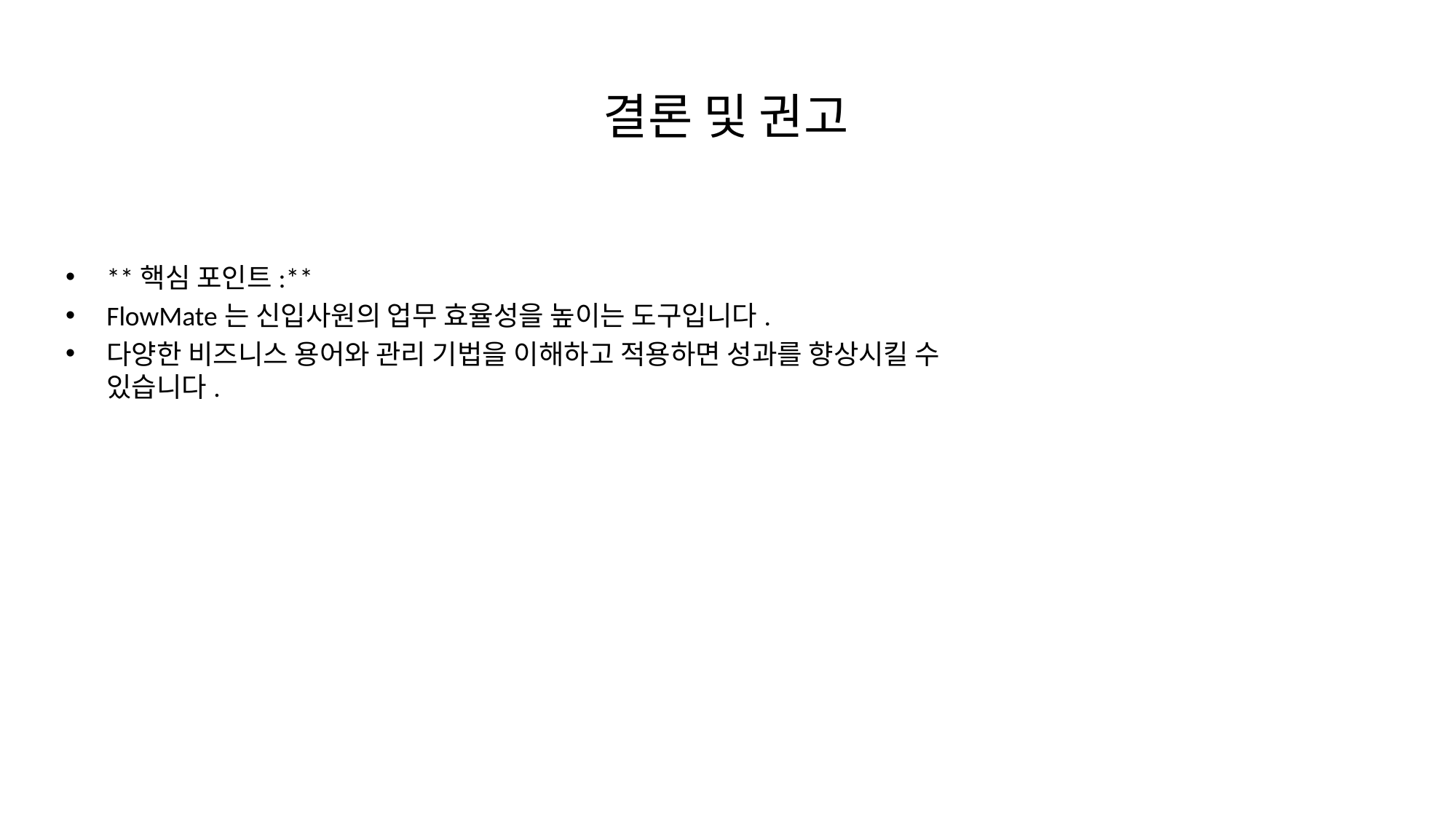

# 결론 및 권고

**핵심 포인트:**
FlowMate는 신입사원의 업무 효율성을 높이는 도구입니다.
다양한 비즈니스 용어와 관리 기법을 이해하고 적용하면 성과를 향상시킬 수 있습니다.